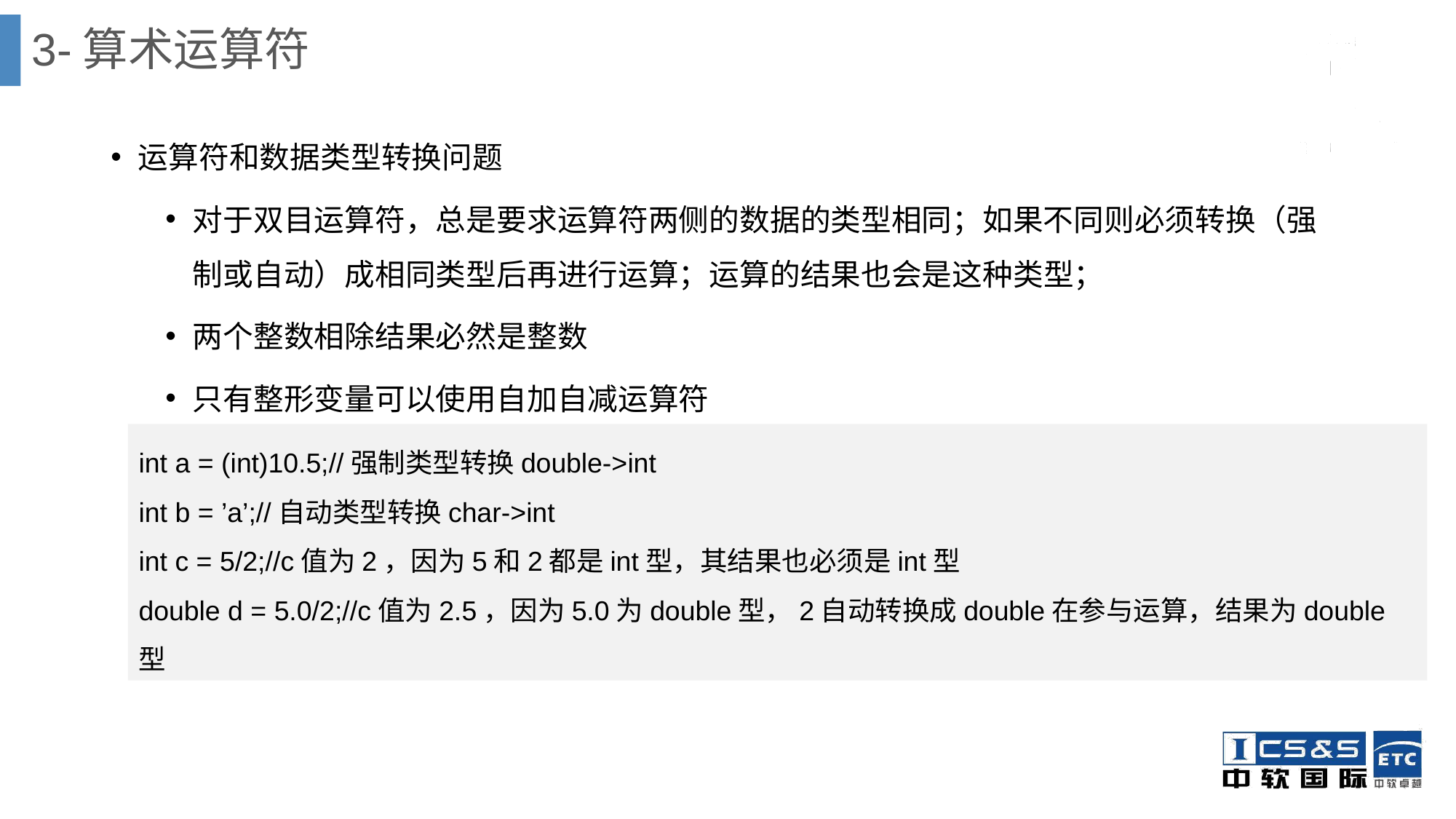

# 3-算术运算符
运算符和数据类型转换问题
对于双目运算符，总是要求运算符两侧的数据的类型相同；如果不同则必须转换（强制或自动）成相同类型后再进行运算；运算的结果也会是这种类型；
两个整数相除结果必然是整数
只有整形变量可以使用自加自减运算符

int a = (int)10.5;//强制类型转换double->int
int b = ’a’;//自动类型转换char->int
int c = 5/2;//c值为2，因为5和2都是int型，其结果也必须是int型
double d = 5.0/2;//c值为2.5，因为5.0为double型，2自动转换成double在参与运算，结果为double型